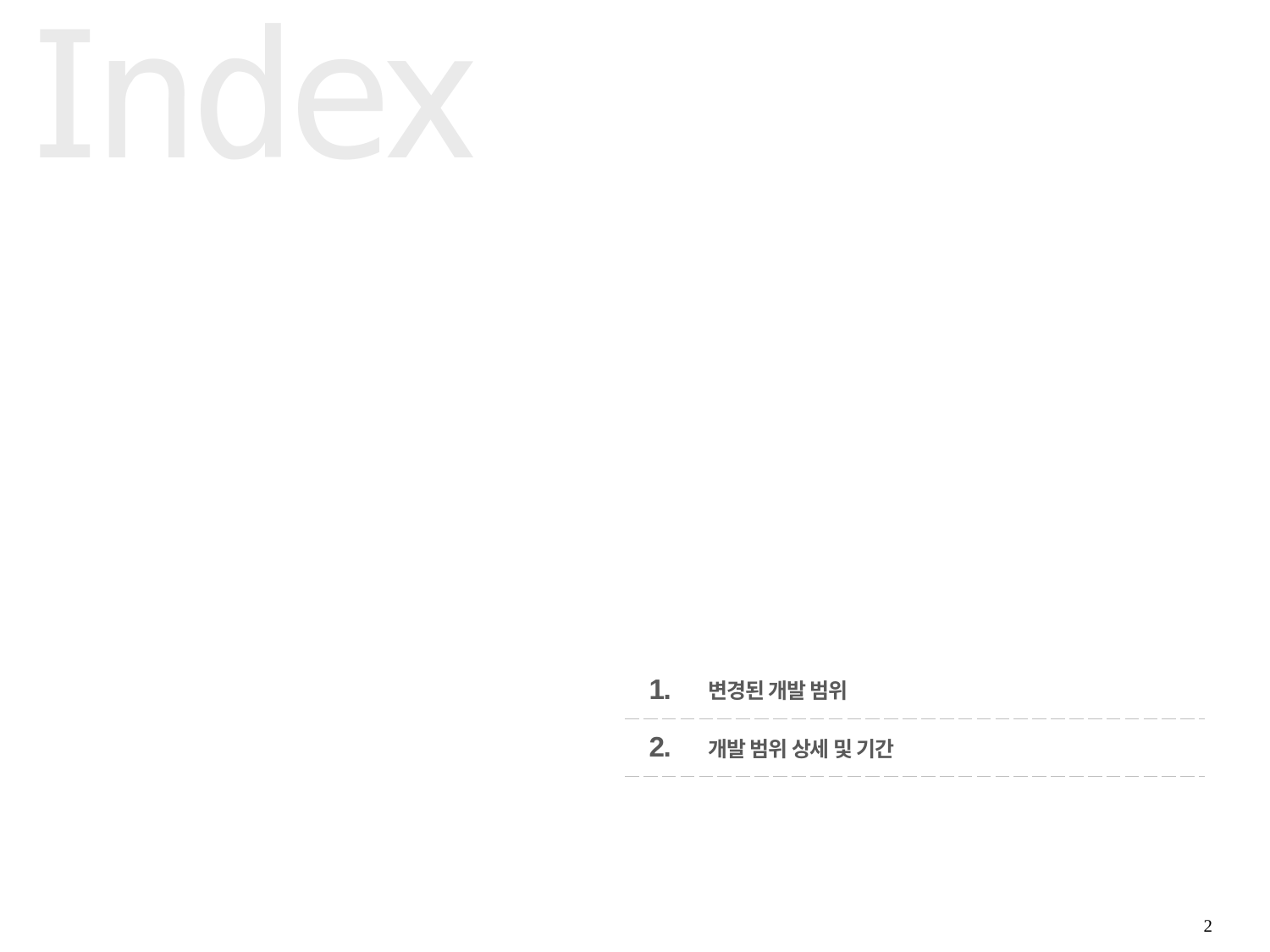

Index
| 1. | 변경된 개발 범위 |
| --- | --- |
| 2. | 개발 범위 상세 및 기간 |
2